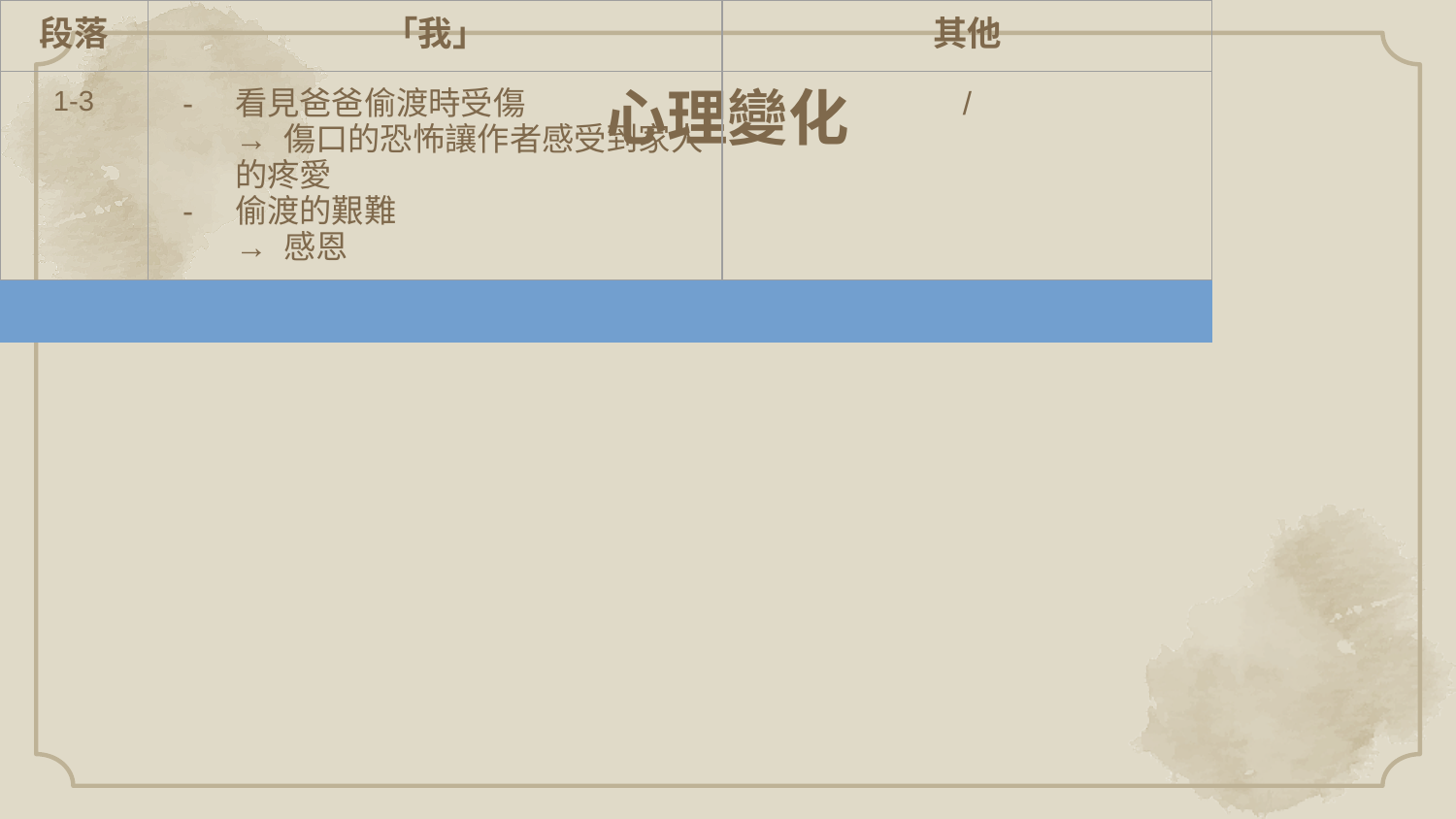

# 心理變化

| 段落 | 「我」 | 其他 |
| --- | --- | --- |
| 1-3 | 看見爸爸偷渡時受傷 → 傷口的恐怖讓作者感受到家人的疼愛 偷渡的艱難 → 感恩 | / |
|  |  |  |
| 4 | 媽媽突然離開，爸爸出去工作 → 失去雙親的作者整天都在哭 | 家人埋怨作者把店上的生意都哭跑了 |